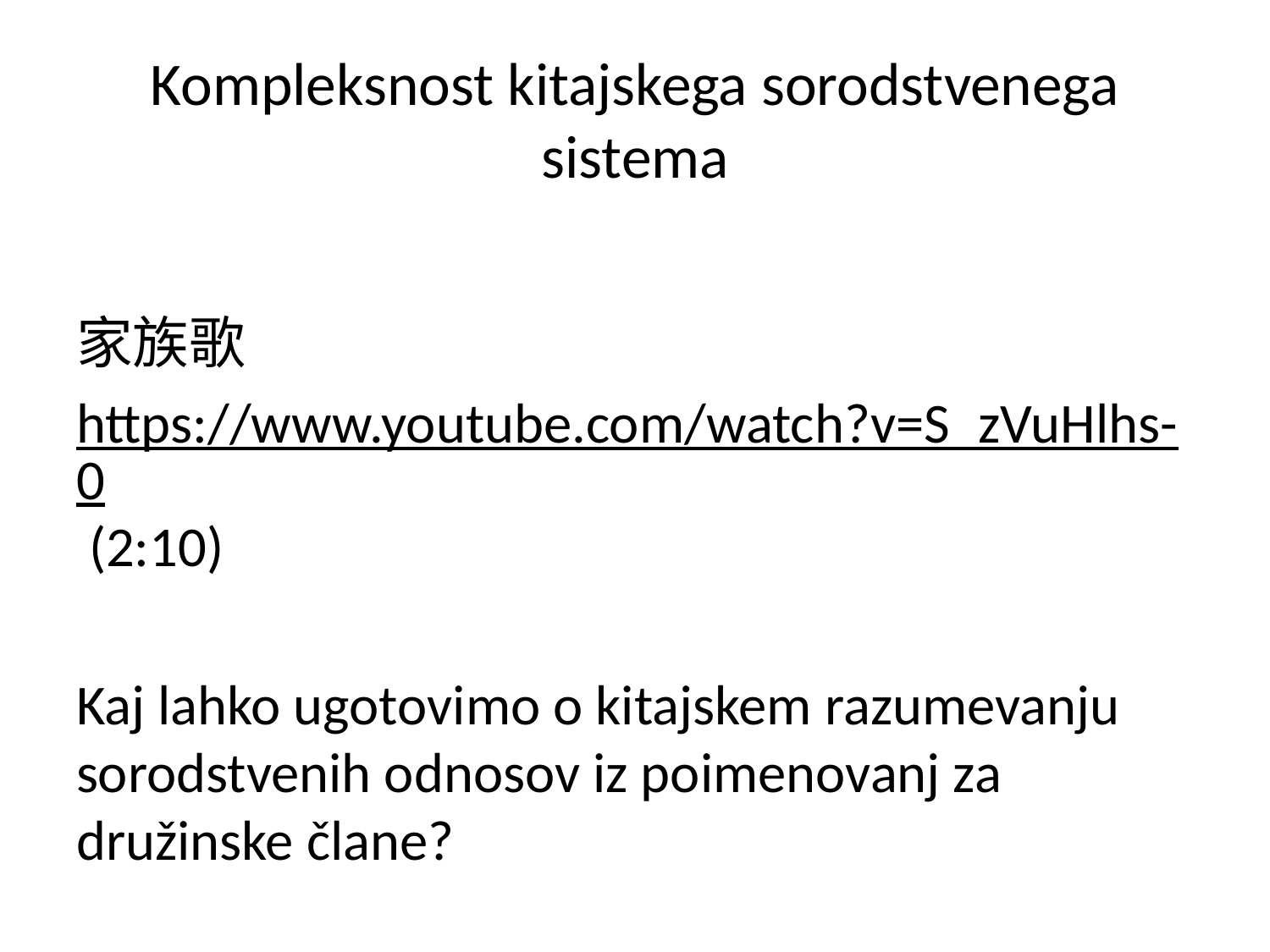

# Kompleksnost kitajskega sorodstvenega sistema

家族歌
https://www.youtube.com/watch?v=S_zVuHlhs-0 (2:10)

Kaj lahko ugotovimo o kitajskem razumevanju sorodstvenih odnosov iz poimenovanj za družinske člane?